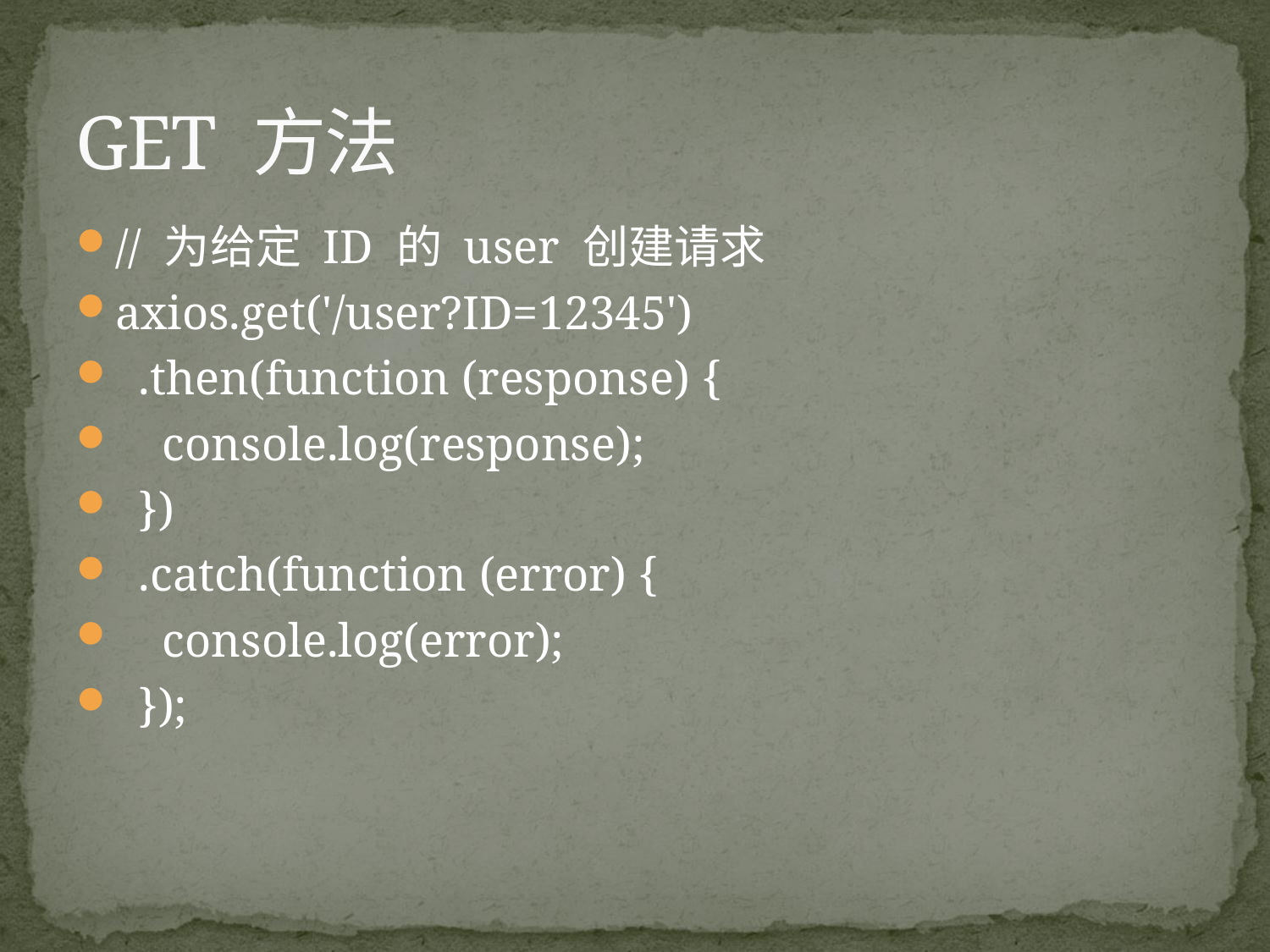

# GET 方法
// 为给定 ID 的 user 创建请求
axios.get('/user?ID=12345')
  .then(function (response) {
    console.log(response);
  })
  .catch(function (error) {
    console.log(error);
  });